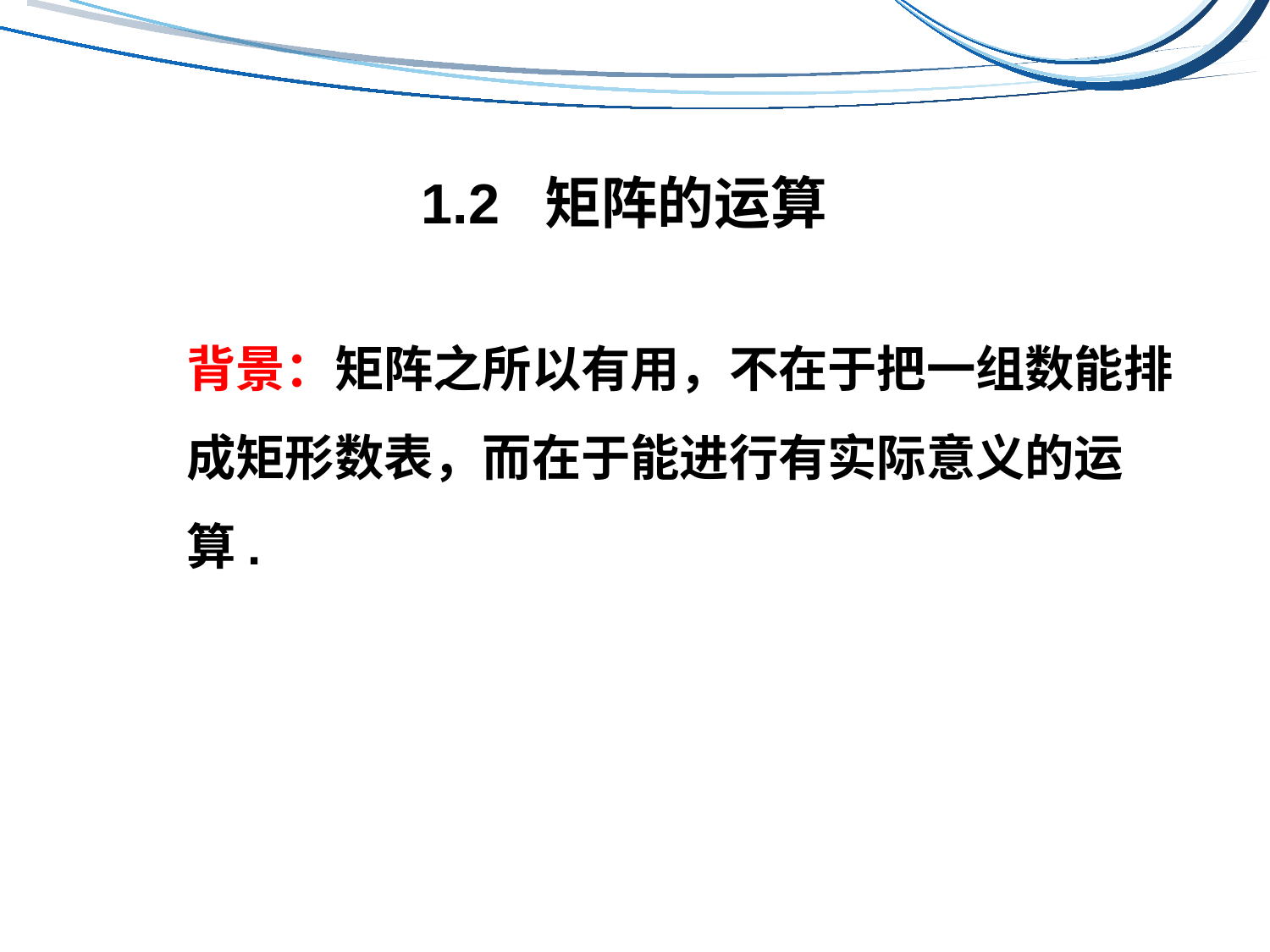

1.2  矩阵的运算
背景：矩阵之所以有用，不在于把一组数能排成矩形数表，而在于能进行有实际意义的运算.